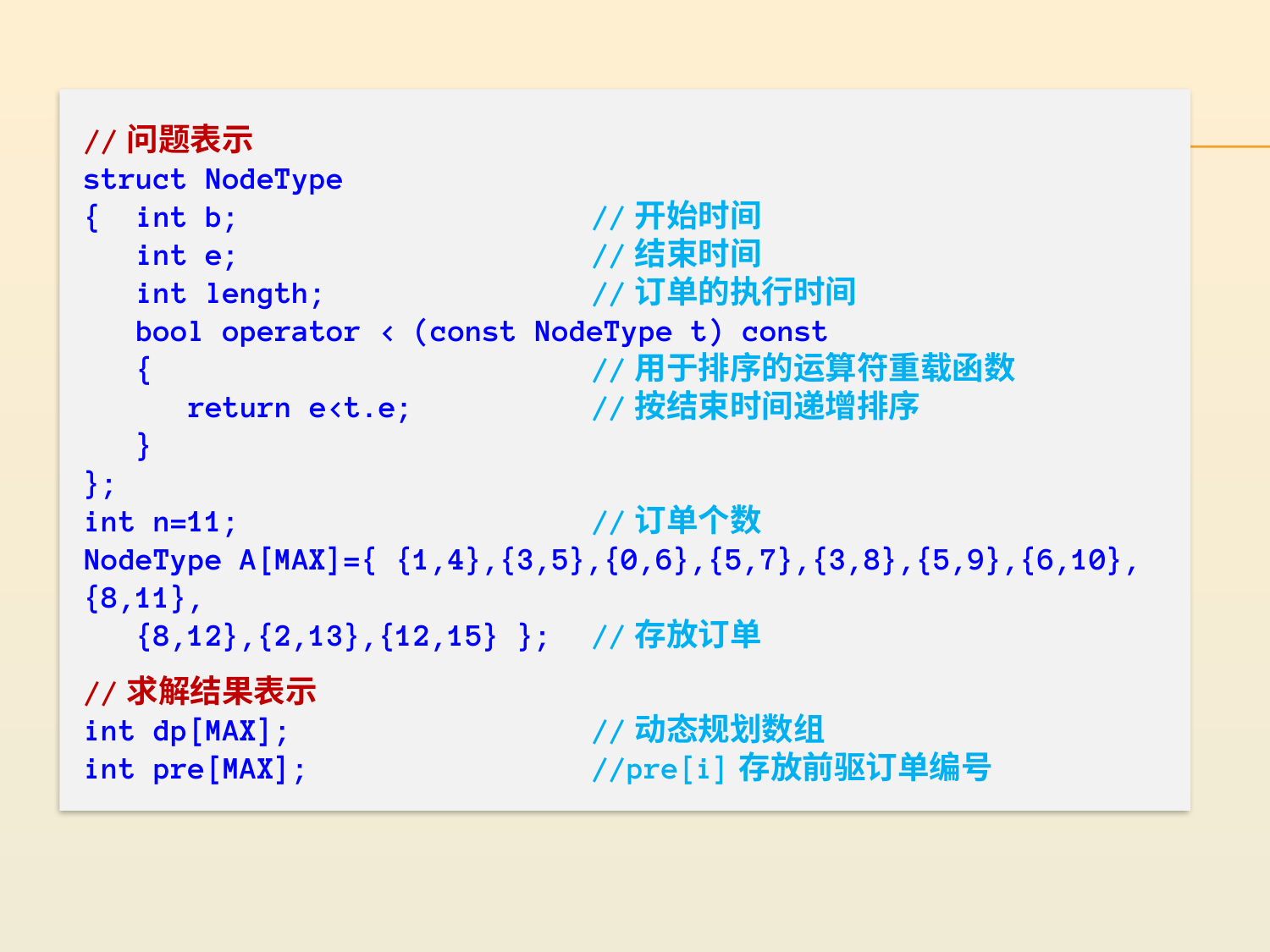

//问题表示
struct NodeType
{  int b;			//开始时间
   int e;			//结束时间
   int length;			//订单的执行时间
   bool operator < (const NodeType t) const
   {				//用于排序的运算符重载函数
      return e<t.e;		//按结束时间递增排序
   }
};
int n=11;			//订单个数
NodeType A[MAX]={ {1,4},{3,5},{0,6},{5,7},{3,8},{5,9},{6,10},{8,11},
   {8,12},{2,13},{12,15} };	//存放订单
//求解结果表示
int dp[MAX];			//动态规划数组
int pre[MAX];			//pre[i]存放前驱订单编号